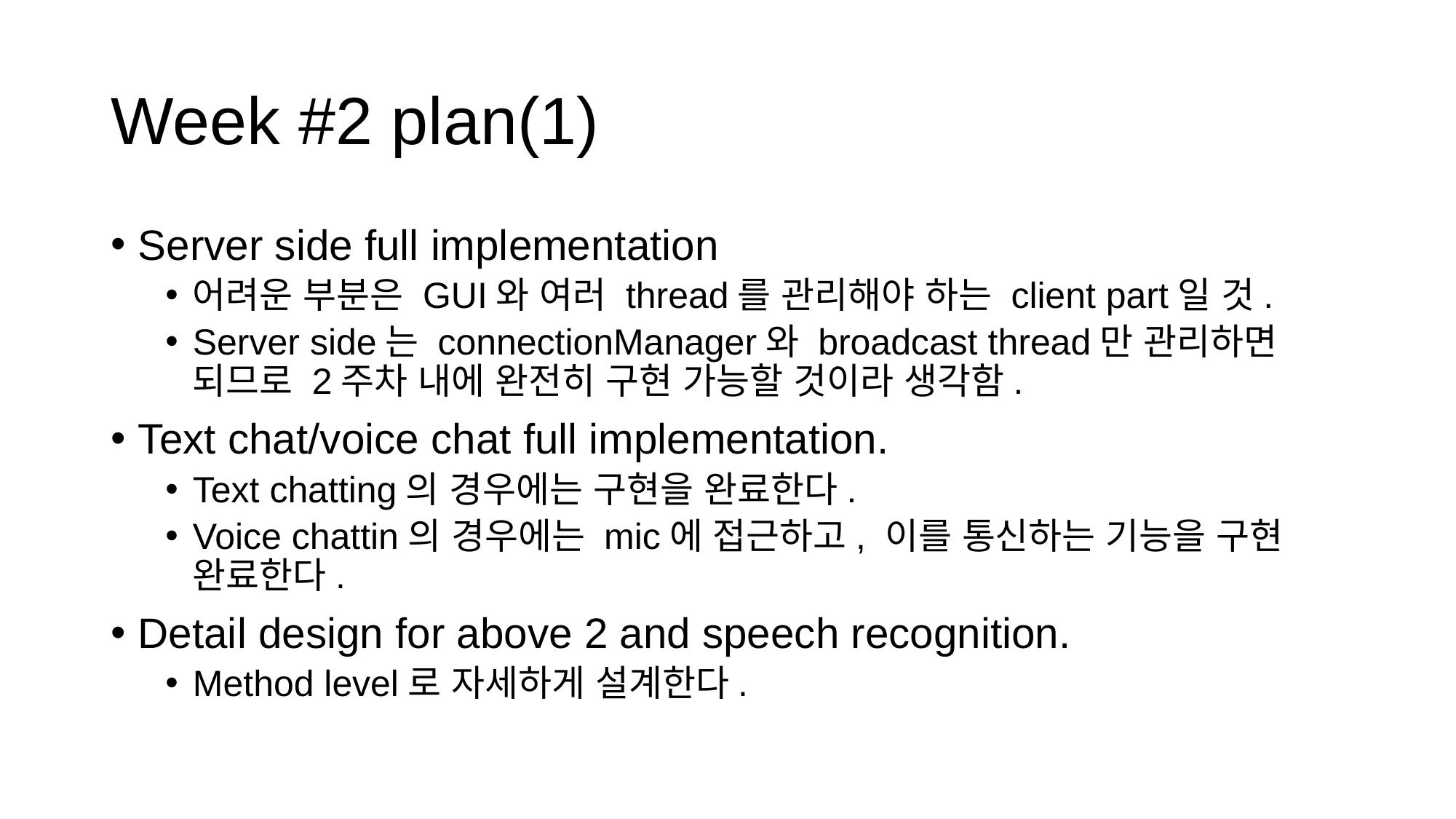

# Week #2 plan(1)
Server side full implementation
어려운 부분은 GUI와 여러 thread를 관리해야 하는 client part일 것.
Server side는 connectionManager와 broadcast thread만 관리하면 되므로 2주차 내에 완전히 구현 가능할 것이라 생각함.
Text chat/voice chat full implementation.
Text chatting의 경우에는 구현을 완료한다.
Voice chattin의 경우에는 mic에 접근하고, 이를 통신하는 기능을 구현 완료한다.
Detail design for above 2 and speech recognition.
Method level로 자세하게 설계한다.